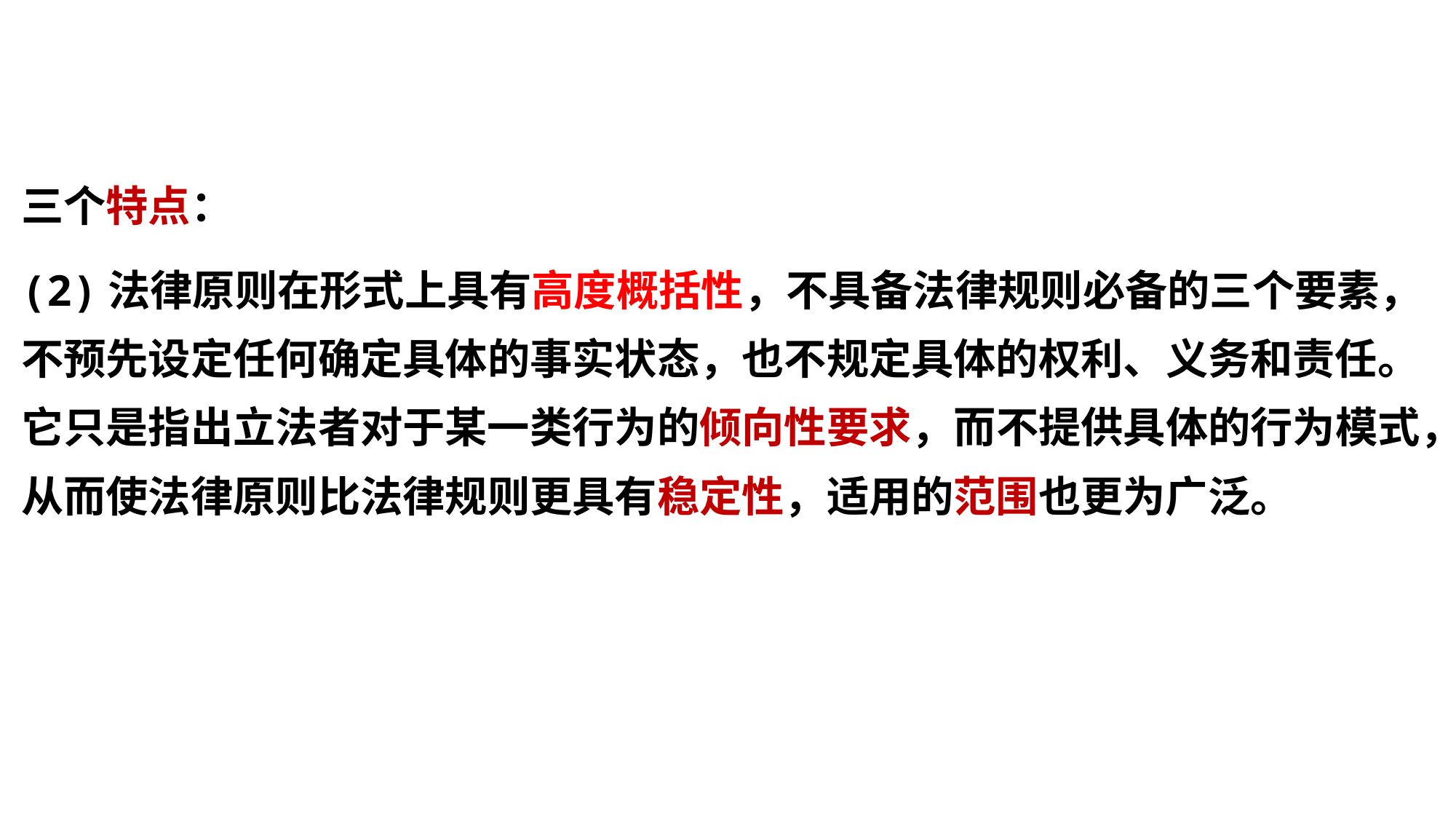

三个特点：
(2)法律原则在形式上具有高度概括性，不具备法律规则必备的三个要素，不预先设定任何确定具体的事实状态，也不规定具体的权利、义务和责任。它只是指出立法者对于某一类行为的倾向性要求，而不提供具体的行为模式，从而使法律原则比法律规则更具有稳定性，适用的范围也更为广泛。